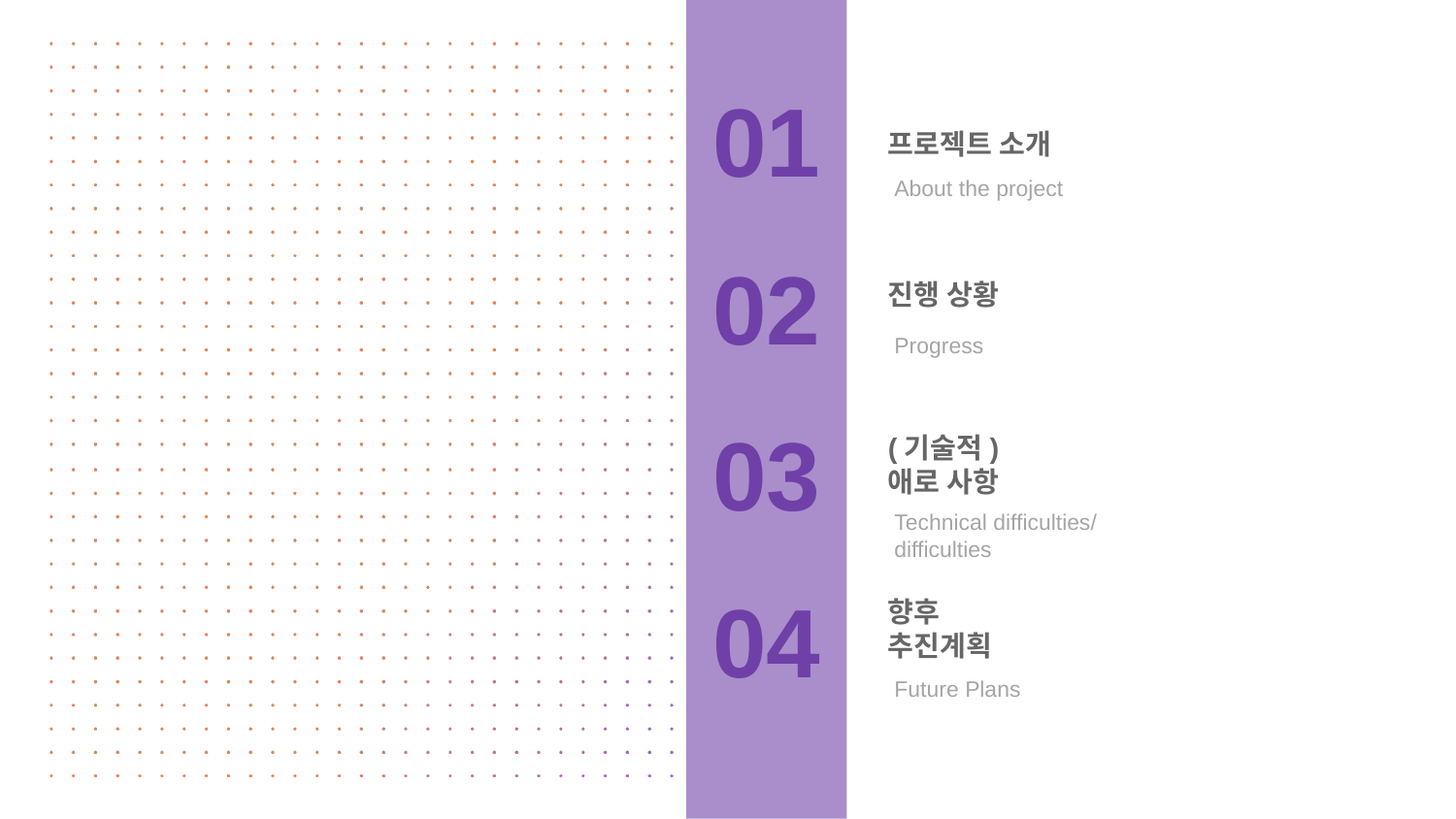

# 01
프로젝트 소개
 About the project
02
진행 상황
 Progress
03
(기술적)
애로 사항
 Technical difficulties/
 difficulties
04
향후
추진계획
 Future Plans